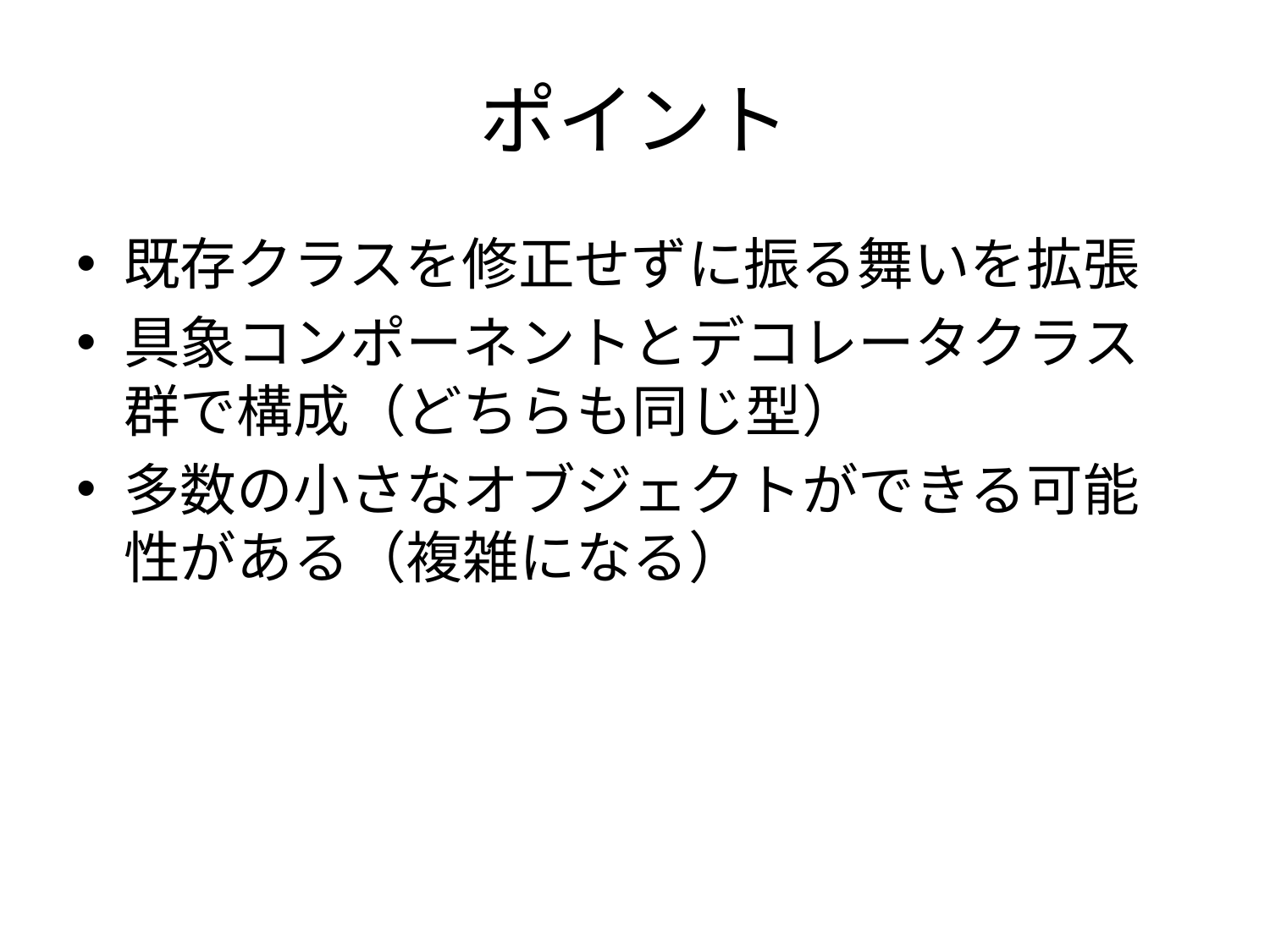

# ポイント
既存クラスを修正せずに振る舞いを拡張
具象コンポーネントとデコレータクラス群で構成（どちらも同じ型）
多数の小さなオブジェクトができる可能性がある（複雑になる）